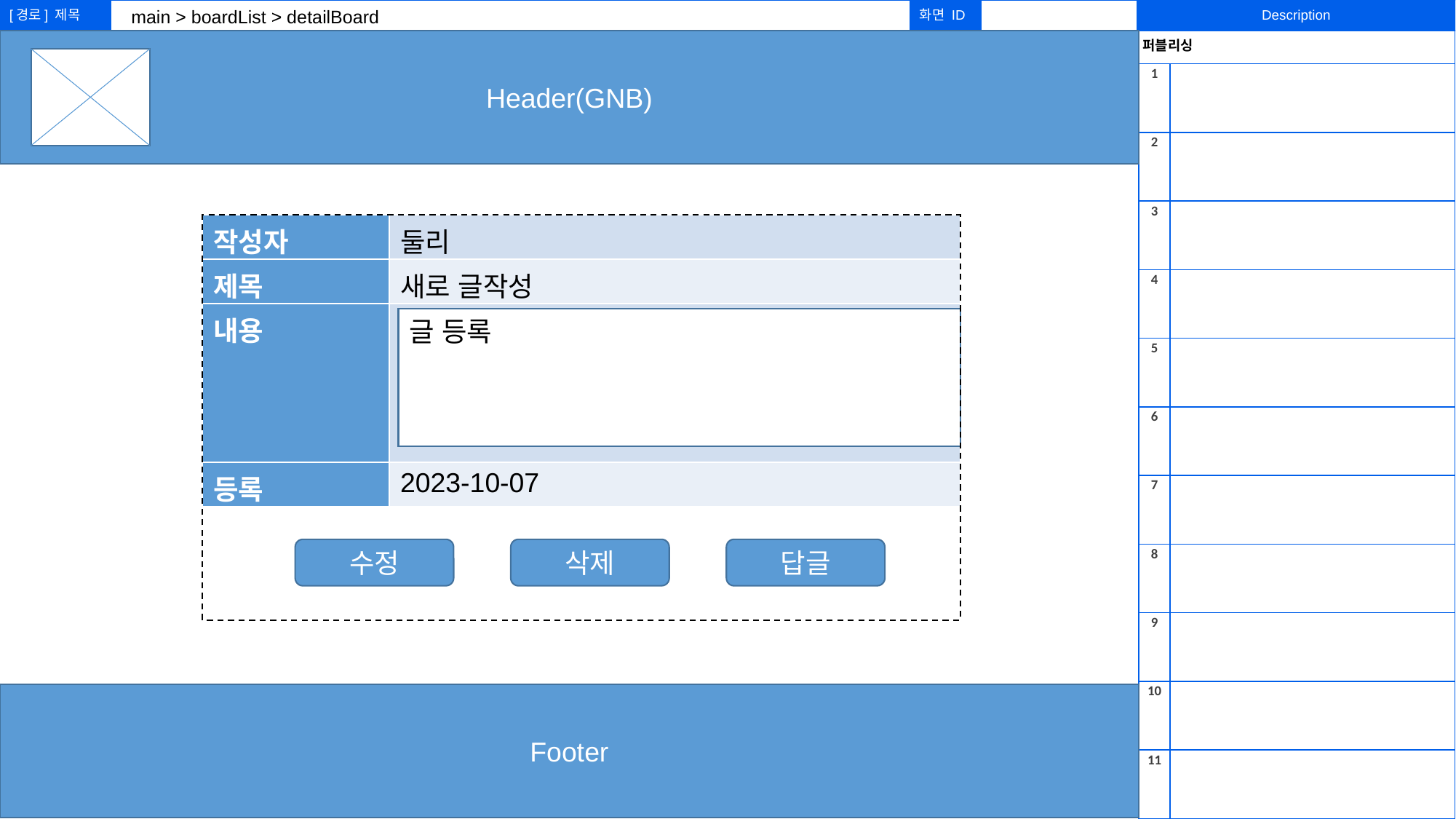

main > boardList > detailBoard
Header(GNB)
| 퍼블리싱 |  |
| --- | --- |
| 1 |  |
| 2 |  |
| 3 |  |
| 4 |  |
| 5 |  |
| 6 |  |
| 7 |  |
| 8 |  |
| 9 |  |
| 10 |  |
| 11 |  |

| 작성자 | 둘리 |
| --- | --- |
| 제목 | 새로 글작성 |
| 내용 |  |
| 등록 | 2023-10-07 |

글 등록
수정
삭제
답글
Footer